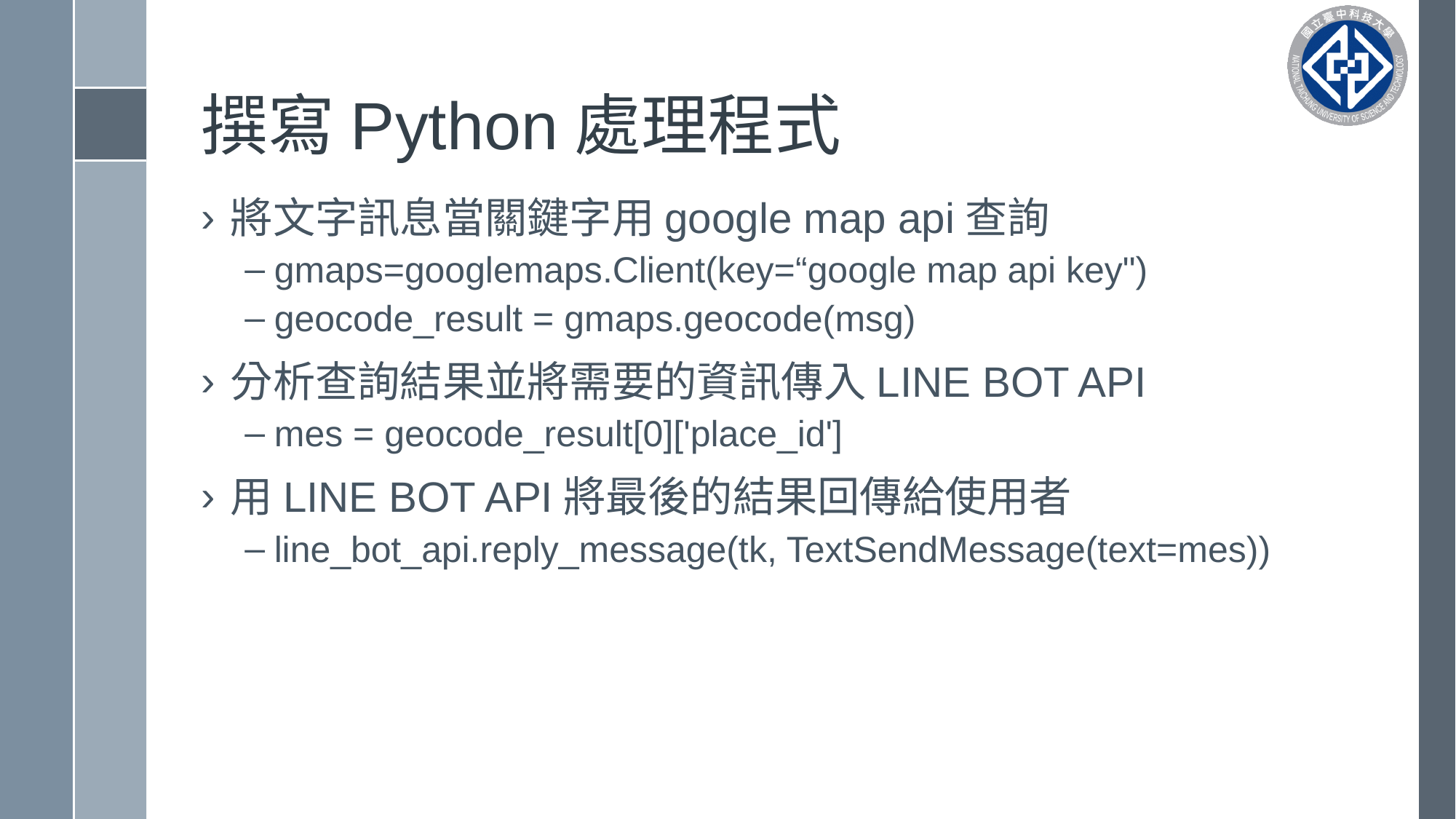

# 撰寫Python處理程式
將文字訊息當關鍵字用google map api查詢
gmaps=googlemaps.Client(key=“google map api key")
geocode_result = gmaps.geocode(msg)
分析查詢結果並將需要的資訊傳入LINE BOT API
mes = geocode_result[0]['place_id']
用LINE BOT API將最後的結果回傳給使用者
line_bot_api.reply_message(tk, TextSendMessage(text=mes))